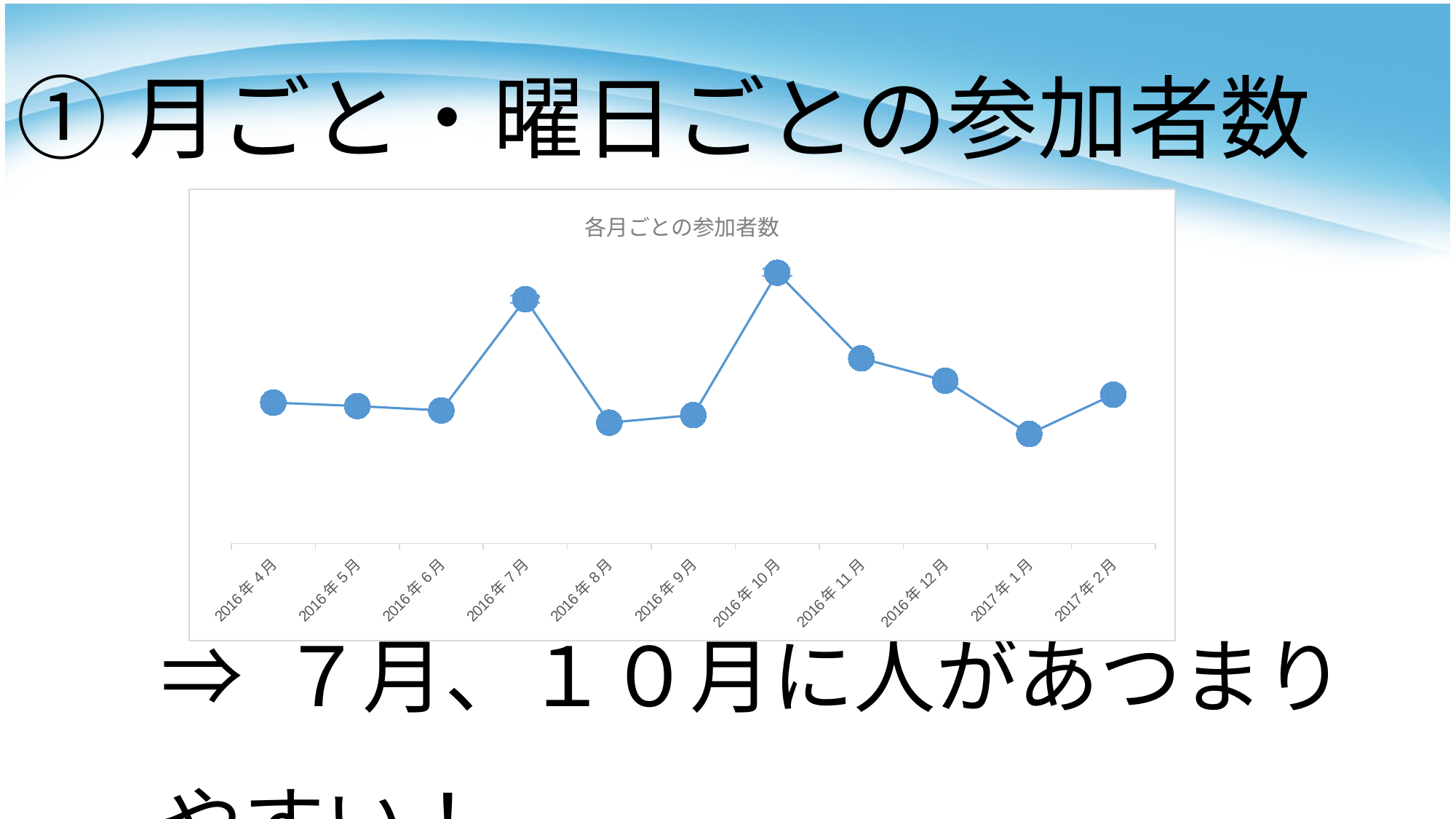

①月ごと・曜日ごとの参加者数

### Chart: 各月ごとの参加者数

| Category |  |
|---|---|
| 42461 | 687.0 |
| 42491 | 670.0 |
| 42522 | 649.0 |
| 42552 | 1192.0 |
| 42583 | 589.0 |
| 42614 | 626.0 |
| 42644 | 1321.0 |
| 42675 | 903.0 |
| 42705 | 794.0 |
| 42736 | 534.0 |
| 42767 | 726.0 |
# ⇒ ７月、１０月に人があつまりやすい！